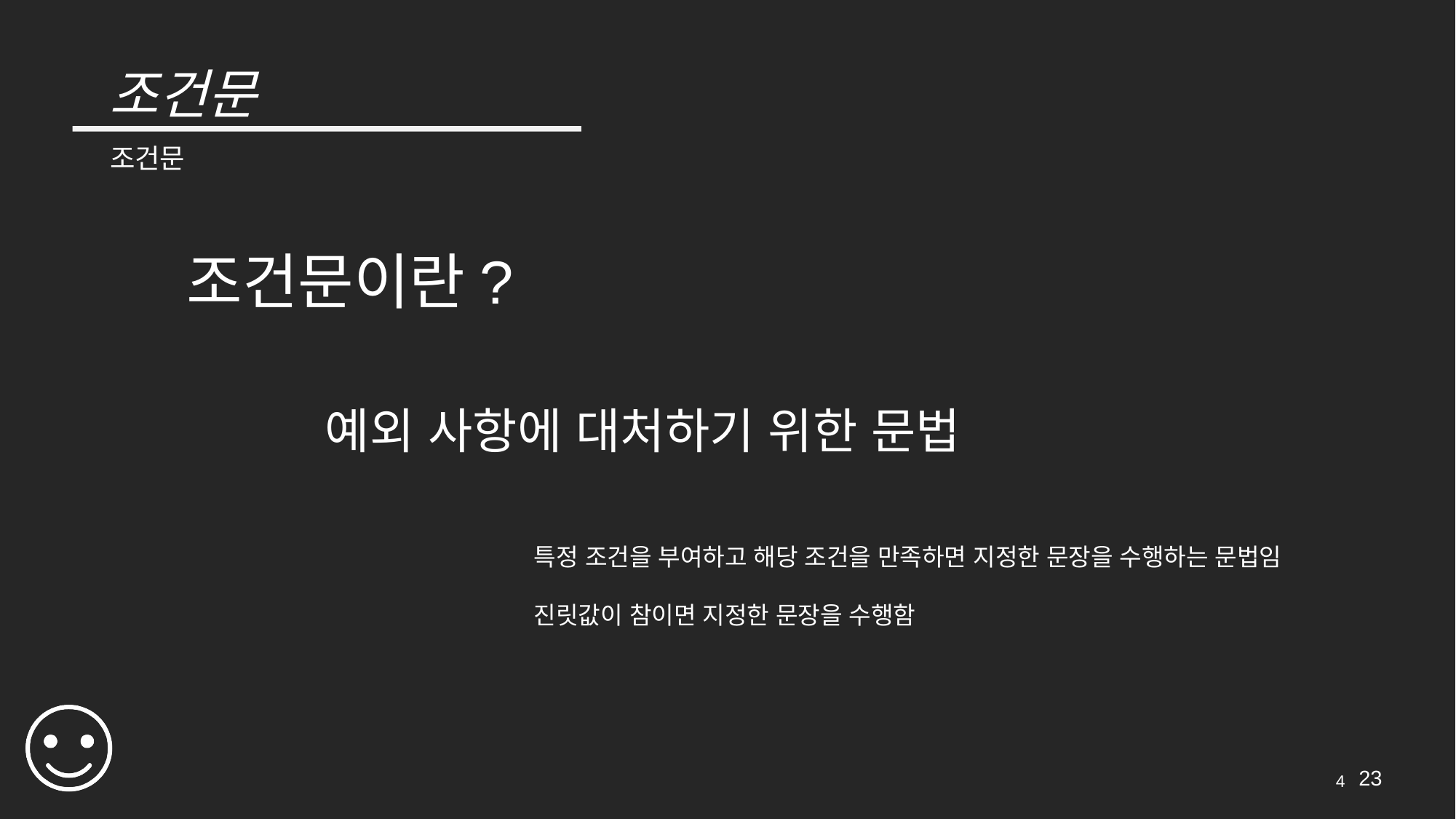

# 조건문

조건문
조건문이란?
예외 사항에 대처하기 위한 문법
특정 조건을 부여하고 해당 조건을 만족하면 지정한 문장을 수행하는 문법임

진릿값이 참이면 지정한 문장을 수행함
4